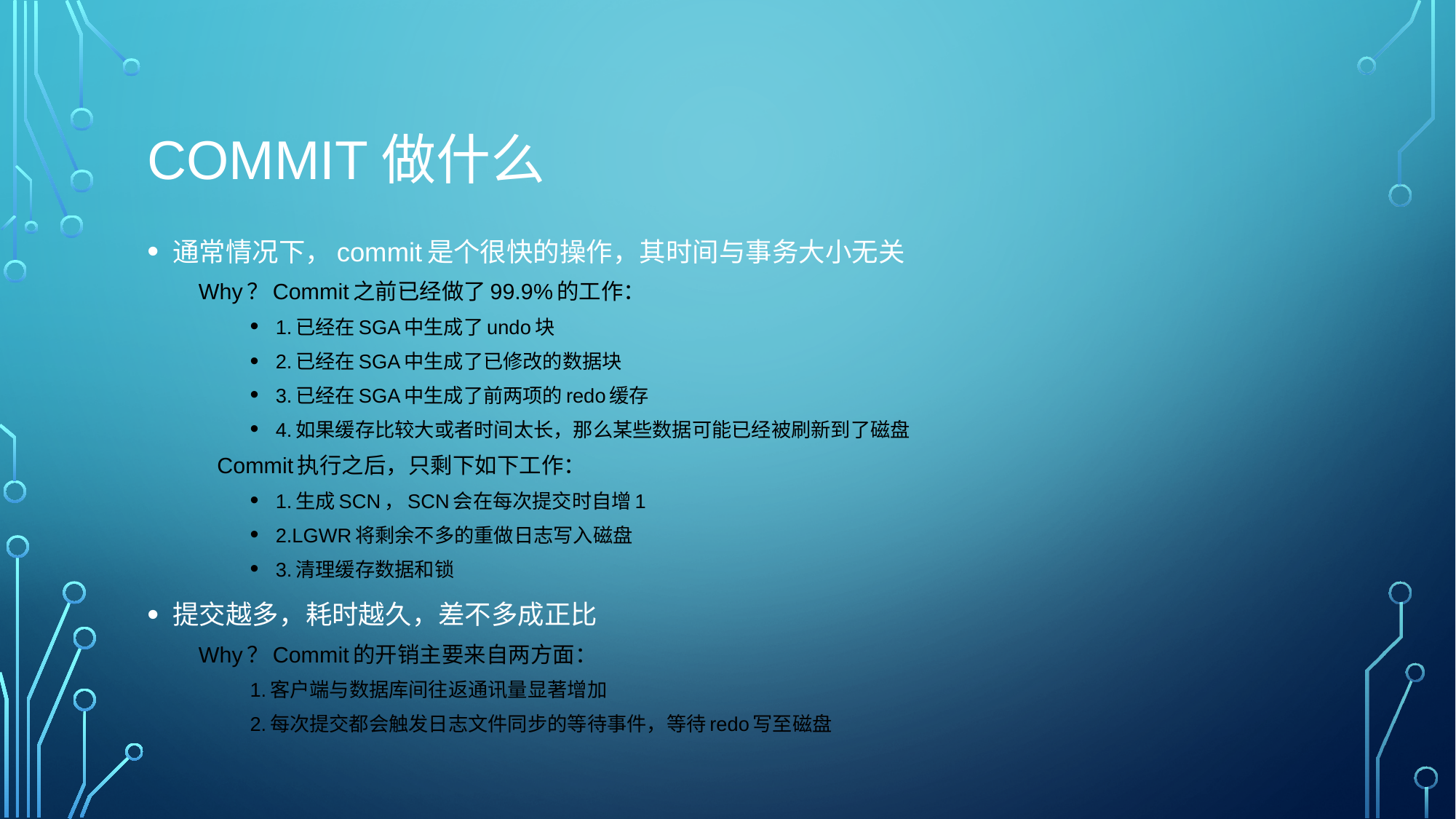

# Commit做什么
通常情况下，commit是个很快的操作，其时间与事务大小无关
Why？Commit之前已经做了99.9%的工作：
1.已经在SGA中生成了undo块
2.已经在SGA中生成了已修改的数据块
3.已经在SGA中生成了前两项的redo缓存
4.如果缓存比较大或者时间太长，那么某些数据可能已经被刷新到了磁盘
   Commit执行之后，只剩下如下工作：
1.生成SCN，SCN会在每次提交时自增1
2.LGWR将剩余不多的重做日志写入磁盘
3.清理缓存数据和锁
提交越多，耗时越久，差不多成正比
Why？Commit的开销主要来自两方面：
1.客户端与数据库间往返通讯量显著增加
2.每次提交都会触发日志文件同步的等待事件，等待redo写至磁盘